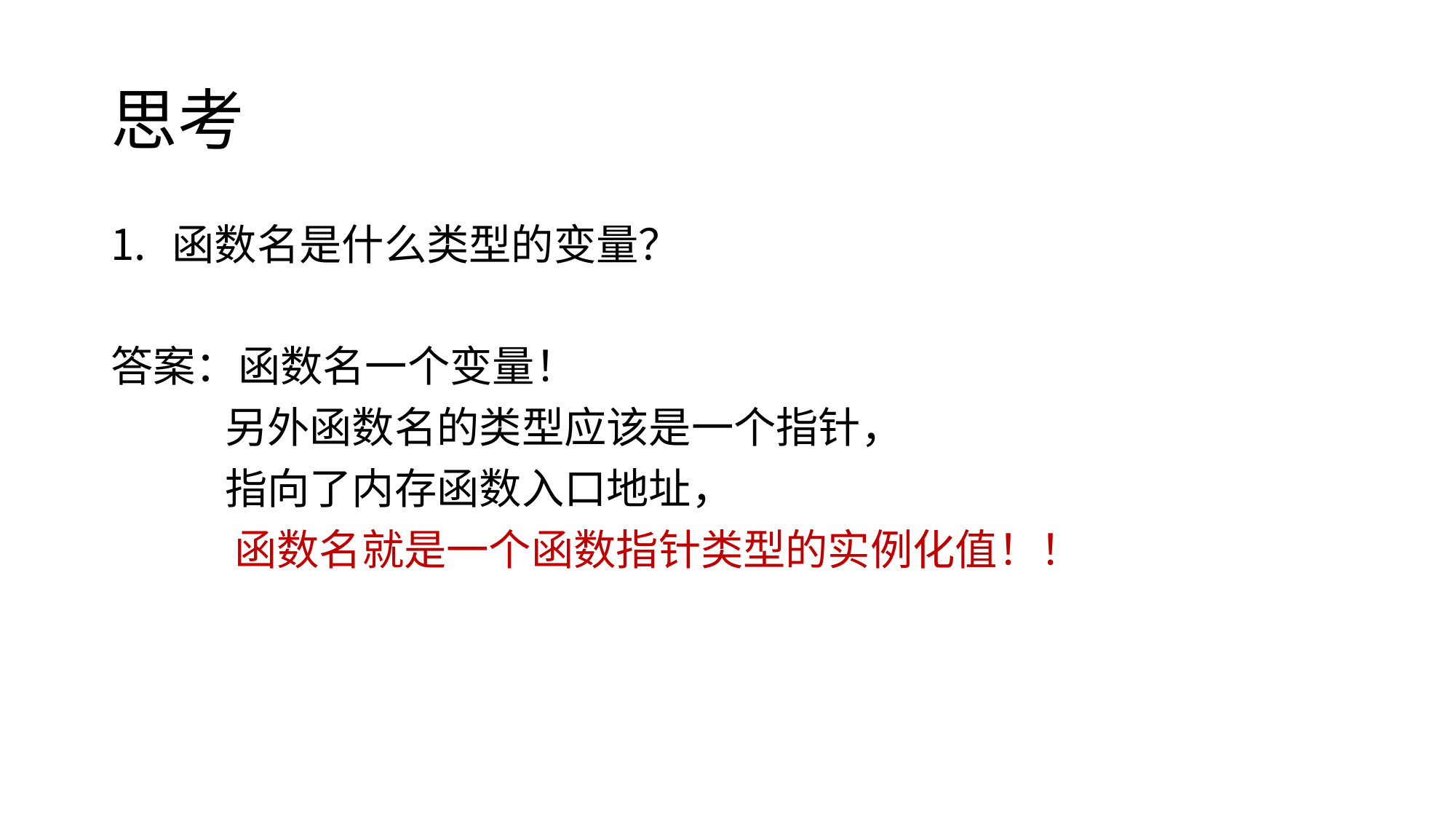

# 思考
函数名是什么类型的变量？

答案：函数名一个变量！
           另外函数名的类型应该是一个指针，
           指向了内存函数入口地址，
            函数名就是一个函数指针类型的实例化值！！